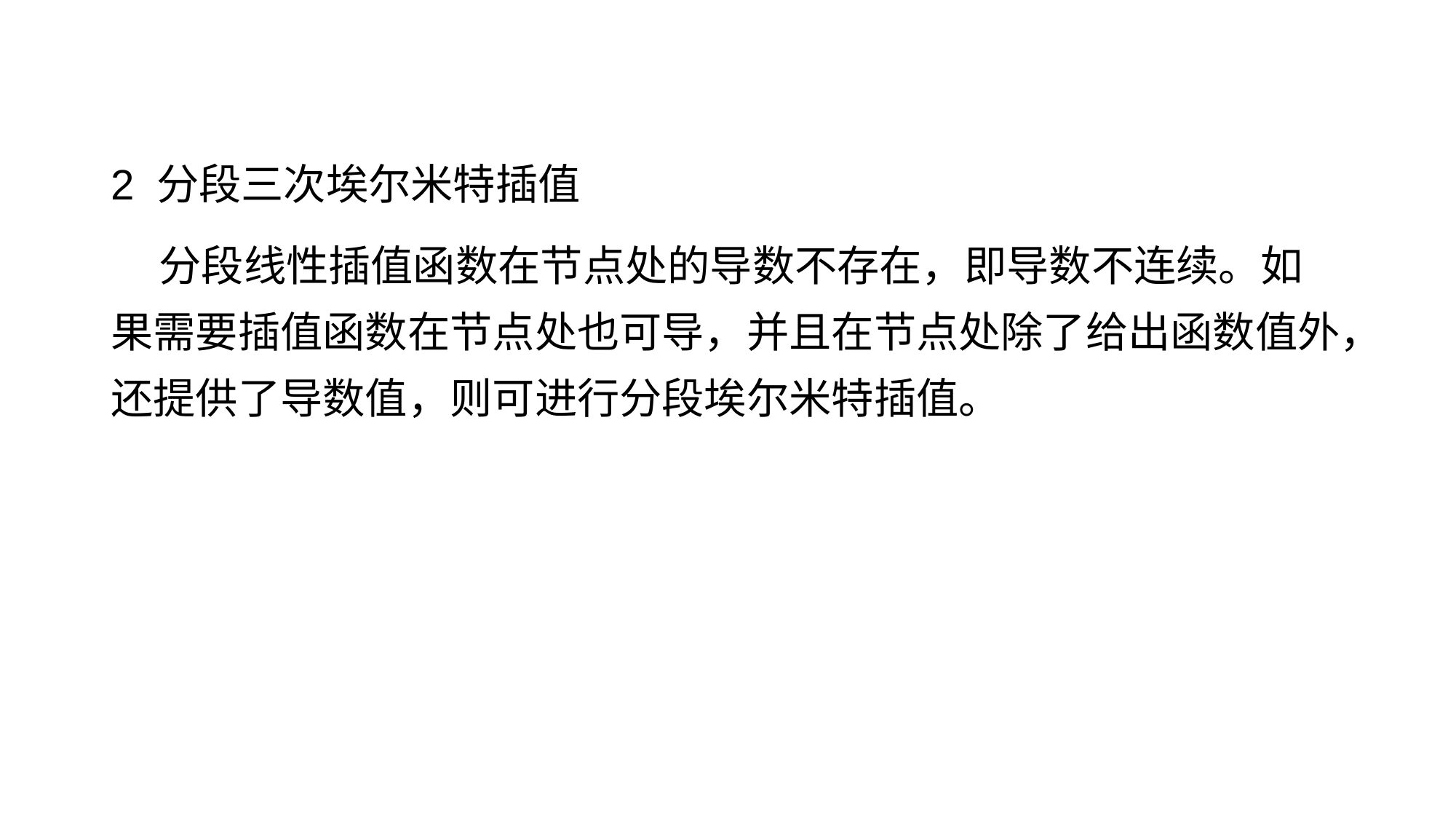

#
2 分段三次埃尔米特插值
    分段线性插值函数在节点处的导数不存在，即导数不连续。如果需要插值函数在节点处也可导，并且在节点处除了给出函数值外，还提供了导数值，则可进行分段埃尔米特插值。